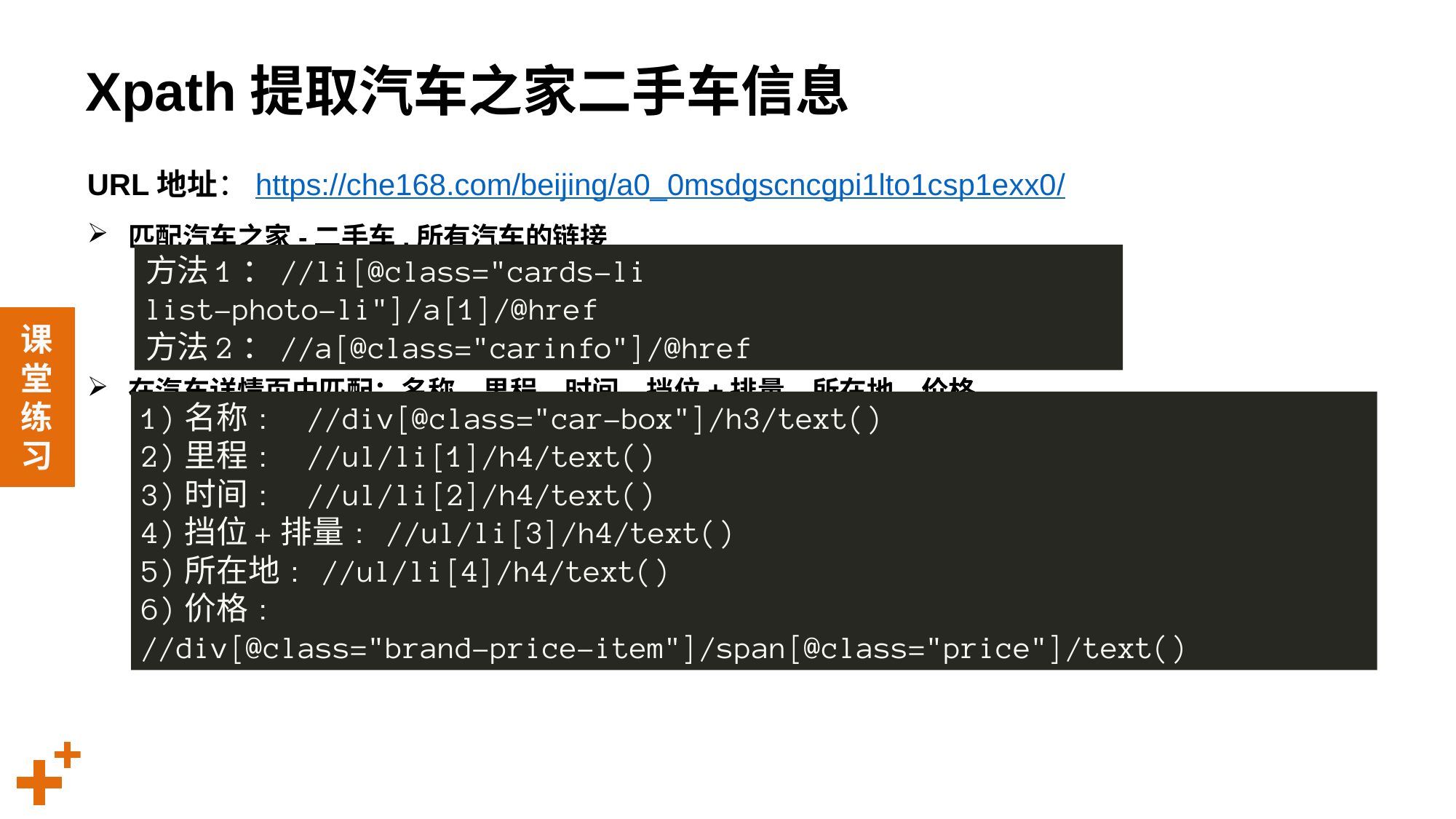

# Xpath提取汽车之家二手车信息
URL地址：https://che168.com/beijing/a0_0msdgscncgpi1lto1csp1exx0/
匹配汽车之家-二手车,所有汽车的链接

在汽车详情页中匹配：名称、里程、时间、挡位+排量、所在地、价格

方法1：//li[@class="cards-li list-photo-li"]/a[1]/@href
方法2：//a[@class="carinfo"]/@href
1)名称:  //div[@class="car-box"]/h3/text()
2)里程:  //ul/li[1]/h4/text()
3)时间:  //ul/li[2]/h4/text()
4)挡位+排量: //ul/li[3]/h4/text()
5)所在地: //ul/li[4]/h4/text()
6)价格:   //div[@class="brand-price-item"]/span[@class="price"]/text()